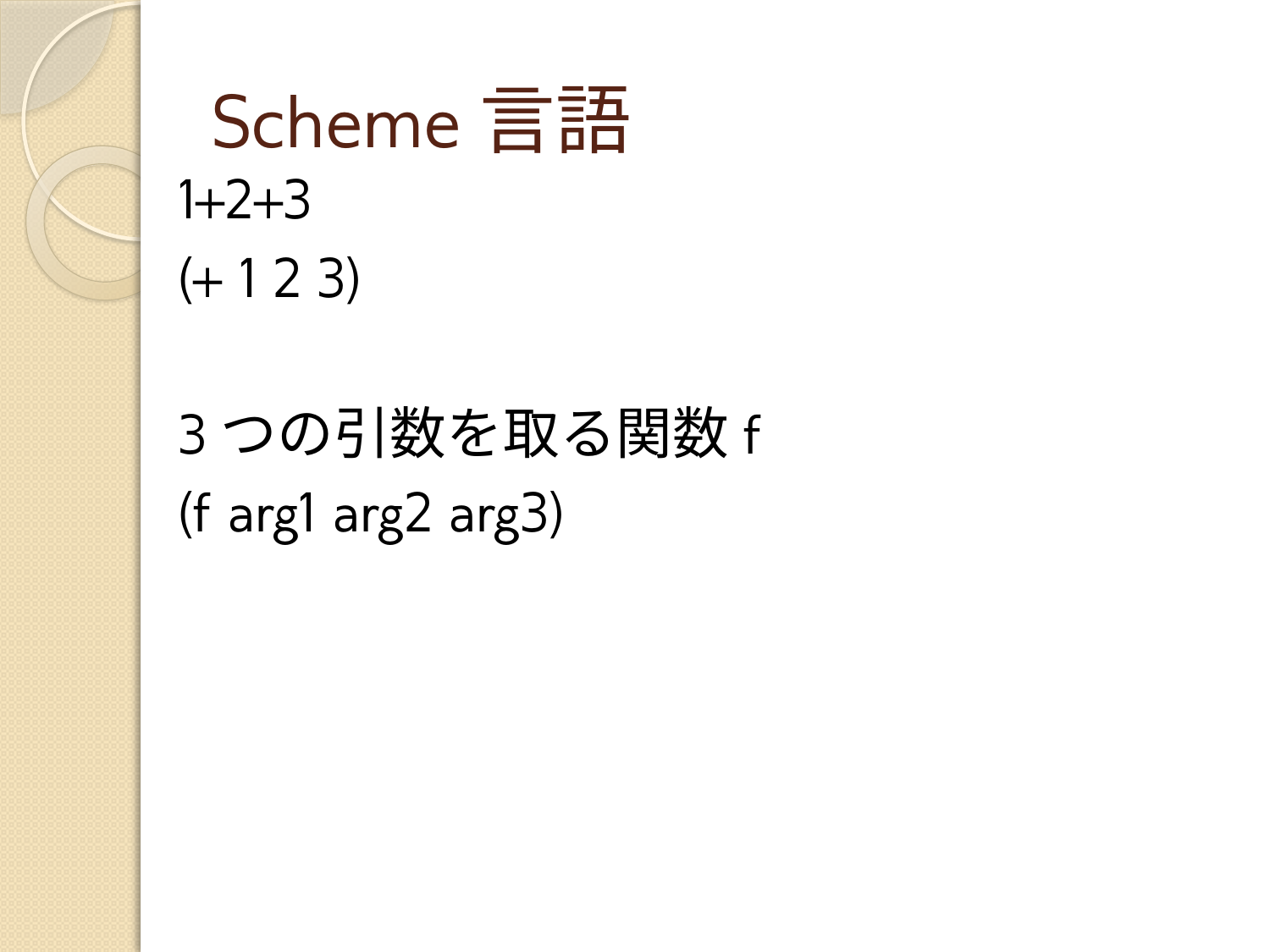

# Scheme言語
1+2+3
(+ 1 2 3)

3つの引数を取る関数f
(f arg1 arg2 arg3)